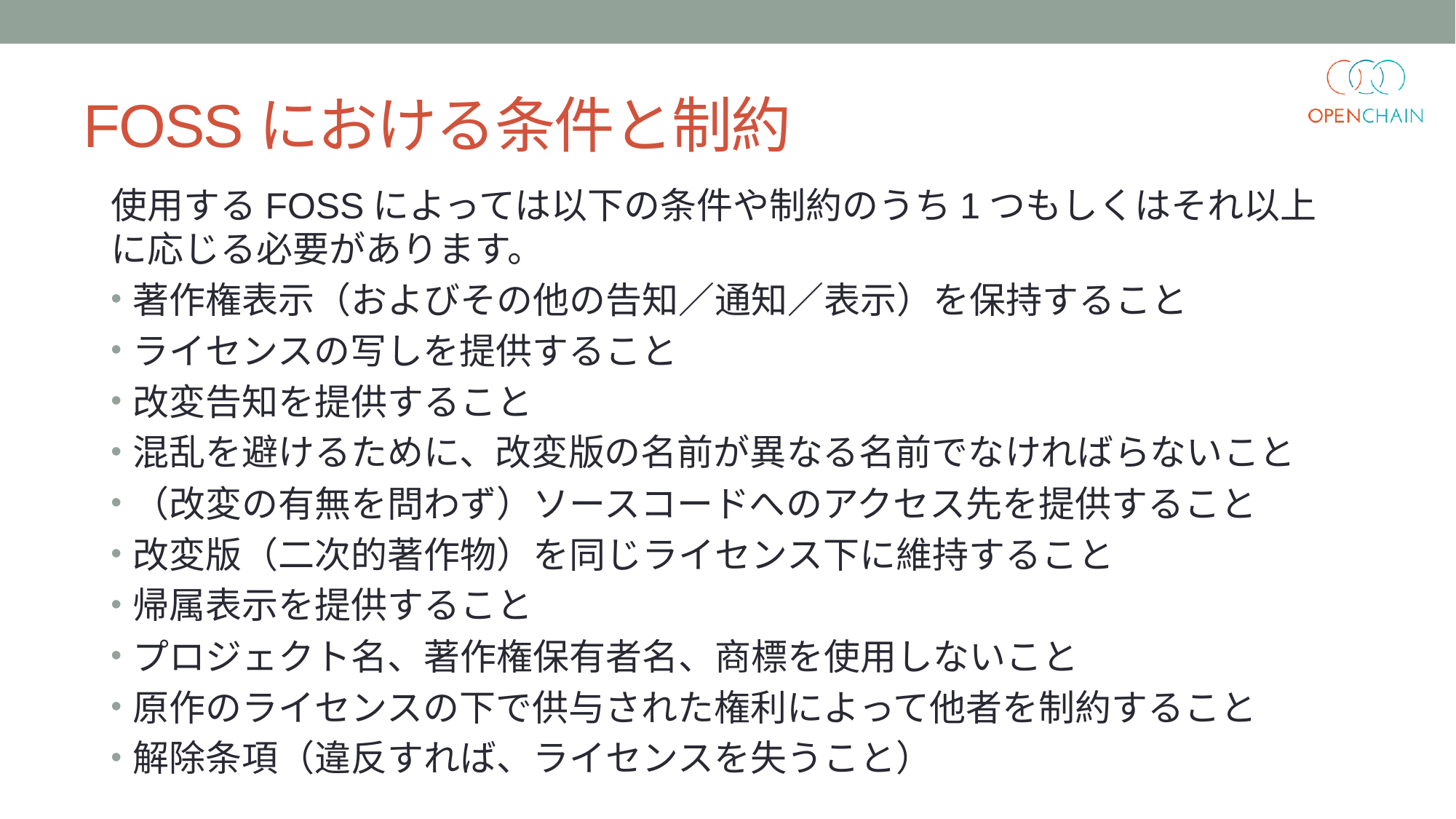

# FOSSにおける条件と制約
使用するFOSSによっては以下の条件や制約のうち1つもしくはそれ以上に応じる必要があります。
著作権表示（およびその他の告知／通知／表示）を保持すること
ライセンスの写しを提供すること
改変告知を提供すること
混乱を避けるために、改変版の名前が異なる名前でなければらないこと
（改変の有無を問わず）ソースコードへのアクセス先を提供すること
改変版（二次的著作物）を同じライセンス下に維持すること
帰属表示を提供すること
プロジェクト名、著作権保有者名、商標を使用しないこと
原作のライセンスの下で供与された権利によって他者を制約すること
解除条項（違反すれば、ライセンスを失うこと）